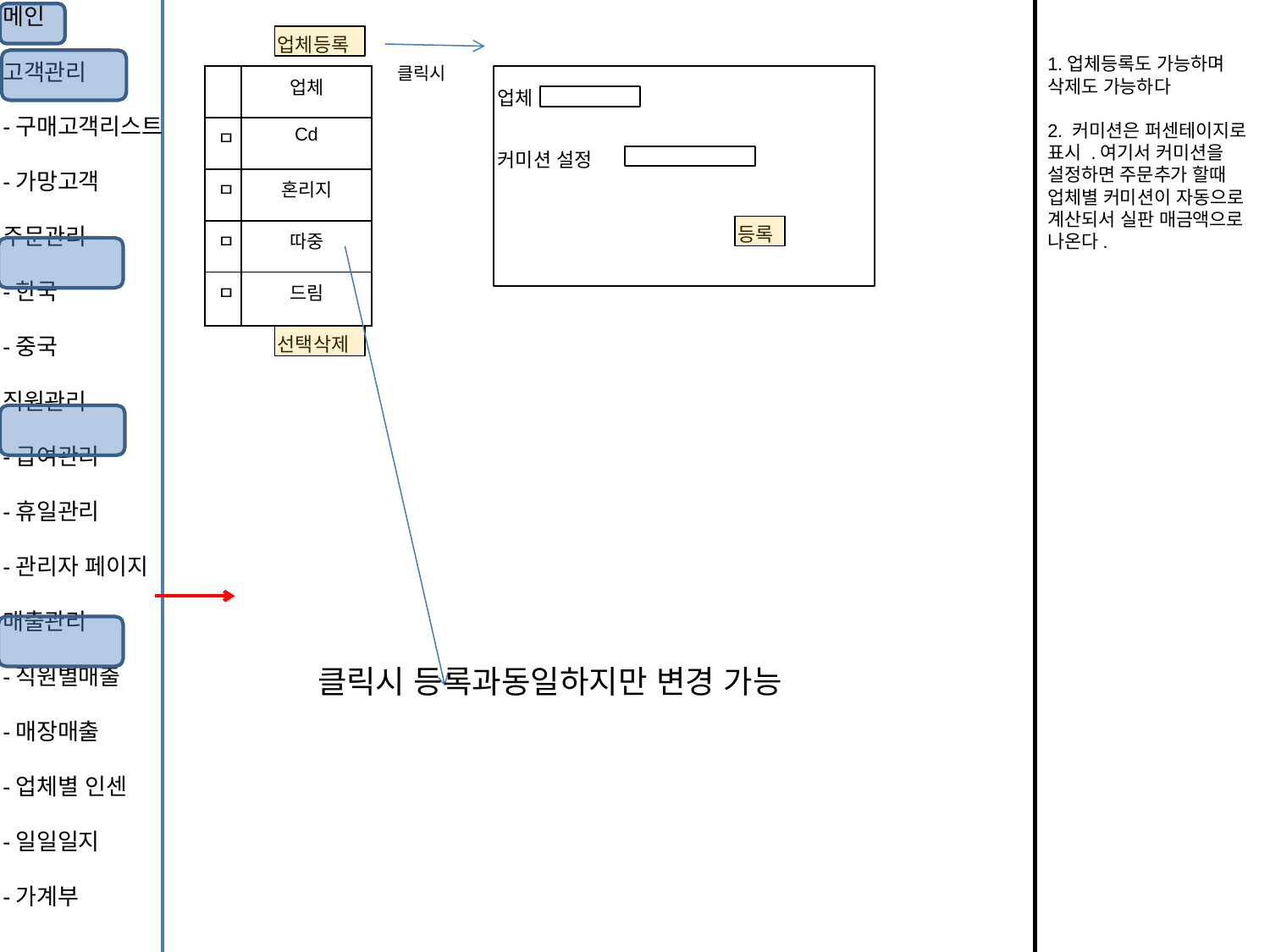

메인

고객관리

-구매고객리스트

-가망고객

주문관리

-한국

-중국

직원관리

-급여관리

-휴일관리

-관리자 페이지

매출관리

-직원별매출

-매장매출

-업체별 인센

-일일일지

-가계부

업체등록

1.업체등록도 가능하며 삭제도 가능하다

2. 커미션은 퍼센테이지로 표시 .여기서 커미션을 설정하면 주문추가 할때 업체별 커미션이 자동으로 계산되서 실판 매금액으로 나온다.
클릭시
|  | 업체 |
| --- | --- |
| ㅁ | Cd |
| ㅁ | 혼리지 |
| ㅁ | 따중 |
| ㅁ | 드림 |

업체

커미션 설정

등록

선택삭제

클릭시 등록과동일하지만 변경 가능